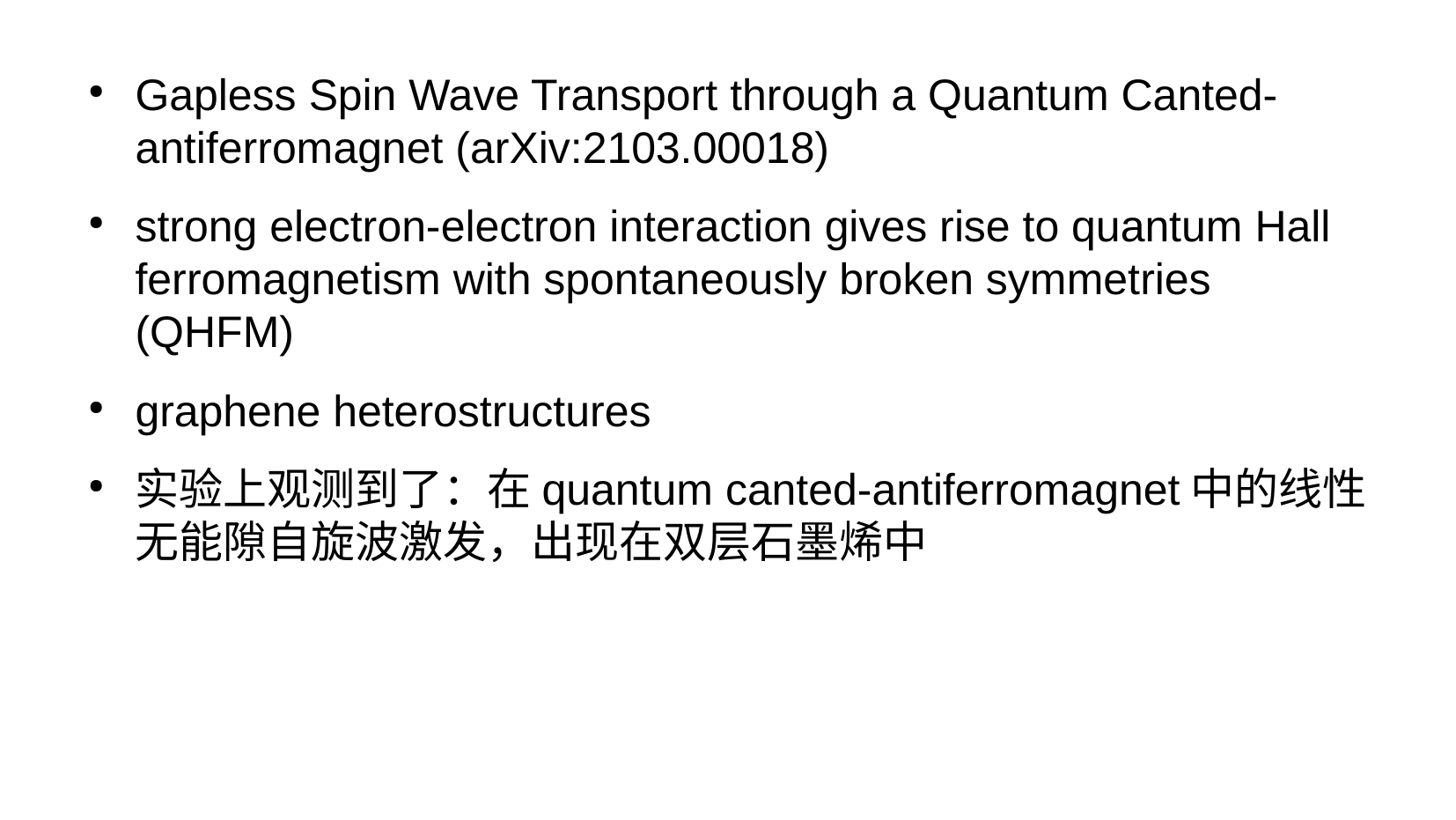

Gapless Spin Wave Transport through a Quantum Canted-antiferromagnet (arXiv:2103.00018)
strong electron-electron interaction gives rise to quantum Hall ferromagnetism with spontaneously broken symmetries (QHFM)
graphene heterostructures
实验上观测到了：在quantum canted-antiferromagnet中的线性无能隙自旋波激发，出现在双层石墨烯中